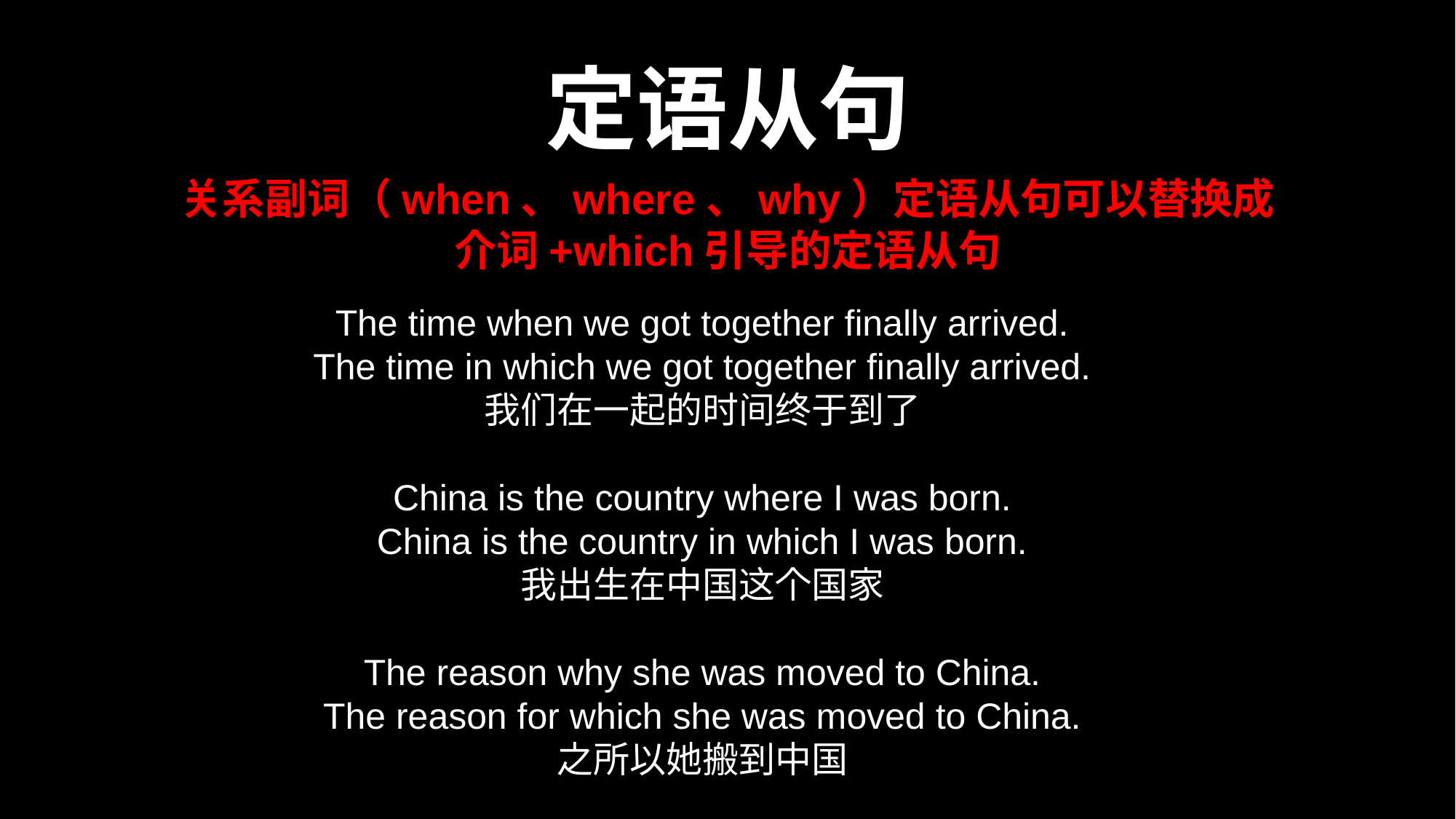

定语从句
关系副词（when、where、why）定语从句可以替换成
介词+which引导的定语从句
The time when we got together finally arrived.
The time in which we got together finally arrived.
我们在一起的时间终于到了

China is the country where I was born.
China is the country in which I was born.
我出生在中国这个国家

The reason why she was moved to China.
The reason for which she was moved to China.
之所以她搬到中国